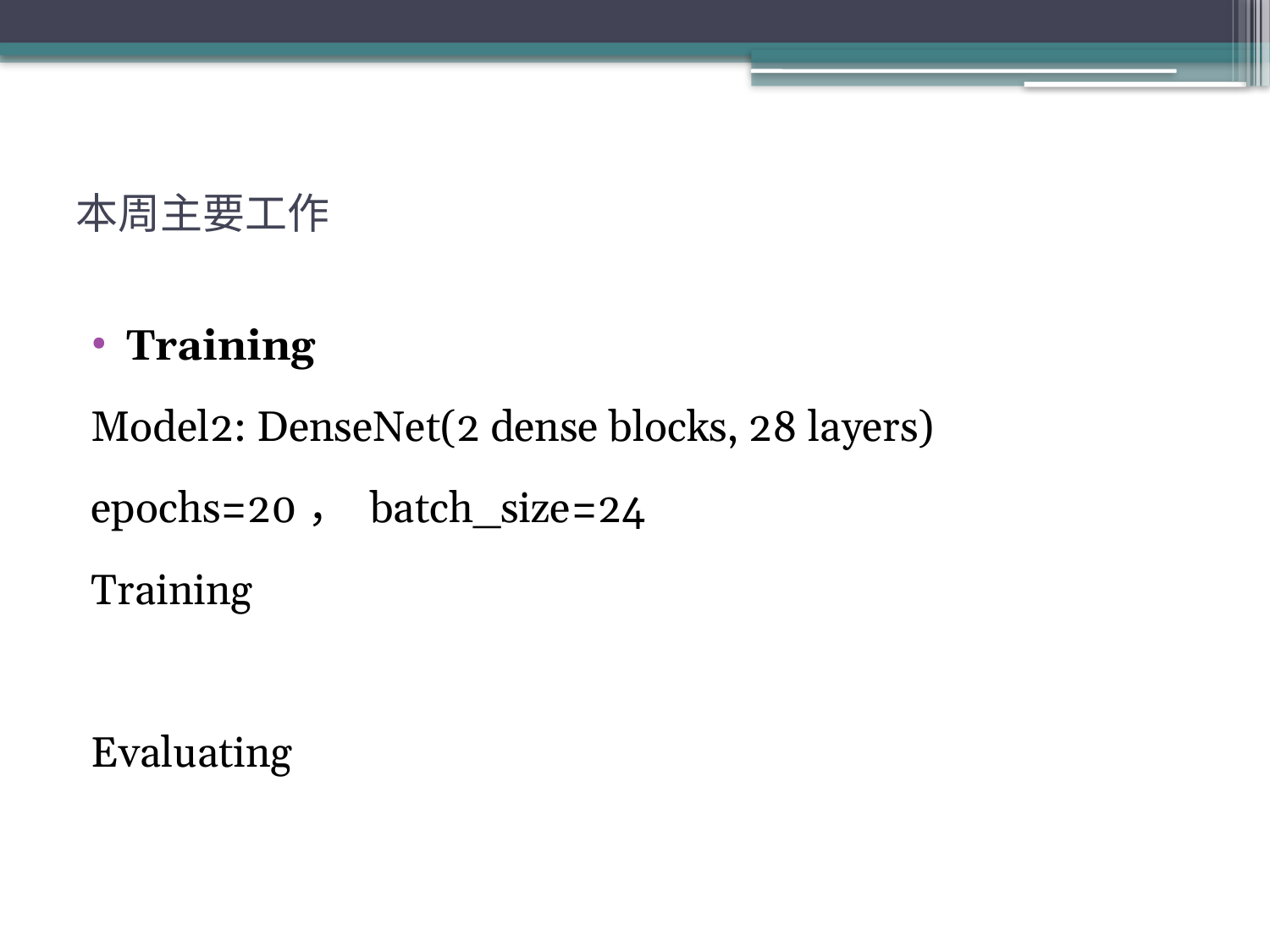

# 本周主要工作
Training
Model2: DenseNet(2 dense blocks, 28 layers)
epochs=20， batch_size=24
Training

Evaluating